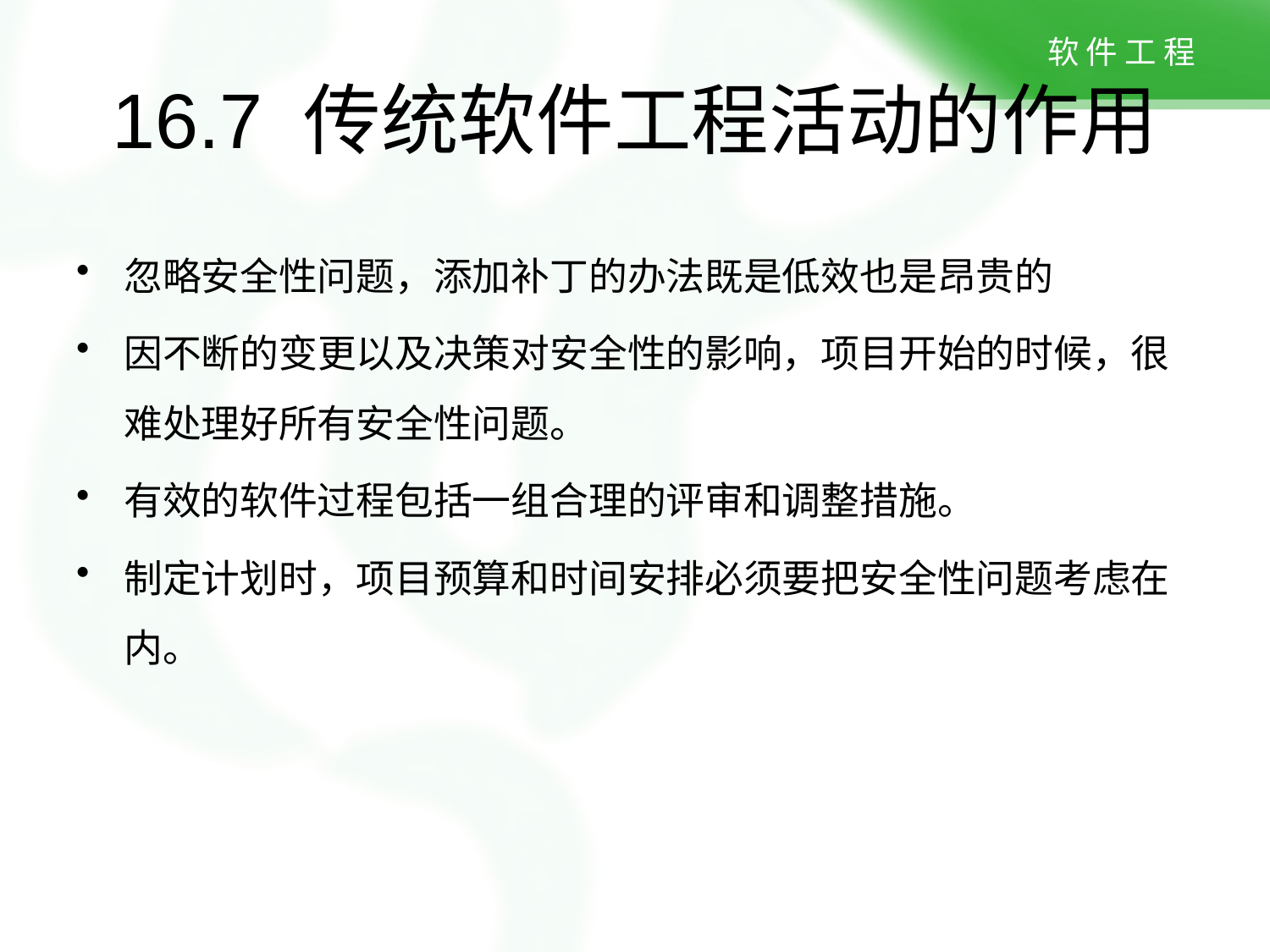

# 16.7 传统软件工程活动的作用
忽略安全性问题，添加补丁的办法既是低效也是昂贵的
因不断的变更以及决策对安全性的影响，项目开始的时候，很难处理好所有安全性问题。
有效的软件过程包括一组合理的评审和调整措施。
制定计划时，项目预算和时间安排必须要把安全性问题考虑在内。